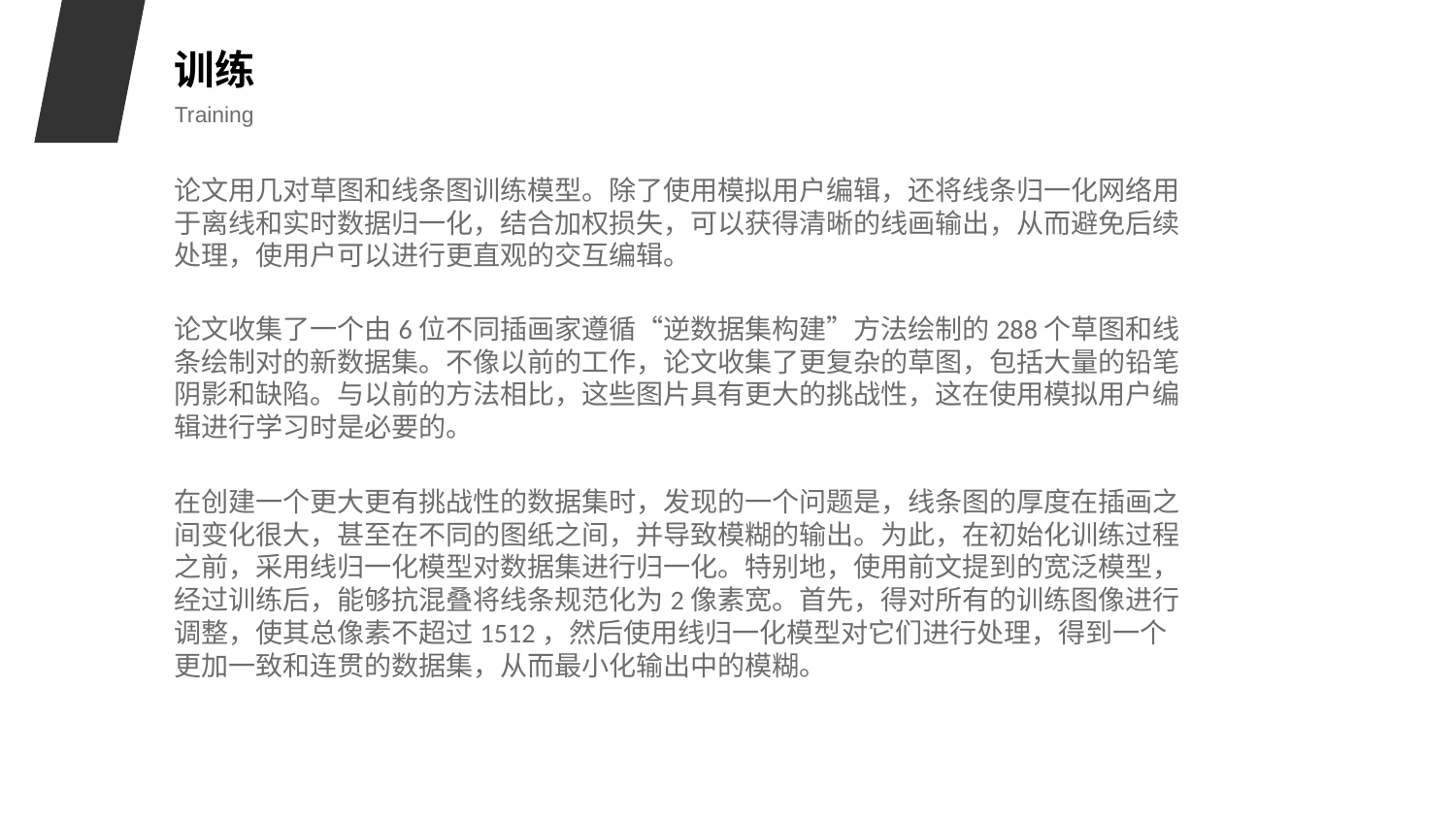

训练
Training
论文用几对草图和线条图训练模型。除了使用模拟用户编辑，还将线条归一化网络用于离线和实时数据归一化，结合加权损失，可以获得清晰的线画输出，从而避免后续处理，使用户可以进行更直观的交互编辑。
论文收集了一个由6位不同插画家遵循“逆数据集构建”方法绘制的288个草图和线条绘制对的新数据集。不像以前的工作，论文收集了更复杂的草图，包括大量的铅笔阴影和缺陷。与以前的方法相比，这些图片具有更大的挑战性，这在使用模拟用户编辑进行学习时是必要的。
在创建一个更大更有挑战性的数据集时，发现的一个问题是，线条图的厚度在插画之间变化很大，甚至在不同的图纸之间，并导致模糊的输出。为此，在初始化训练过程之前，采用线归一化模型对数据集进行归一化。特别地，使用前文提到的宽泛模型，经过训练后，能够抗混叠将线条规范化为2像素宽。首先，得对所有的训练图像进行调整，使其总像素不超过1512，然后使用线归一化模型对它们进行处理，得到一个更加一致和连贯的数据集，从而最小化输出中的模糊。